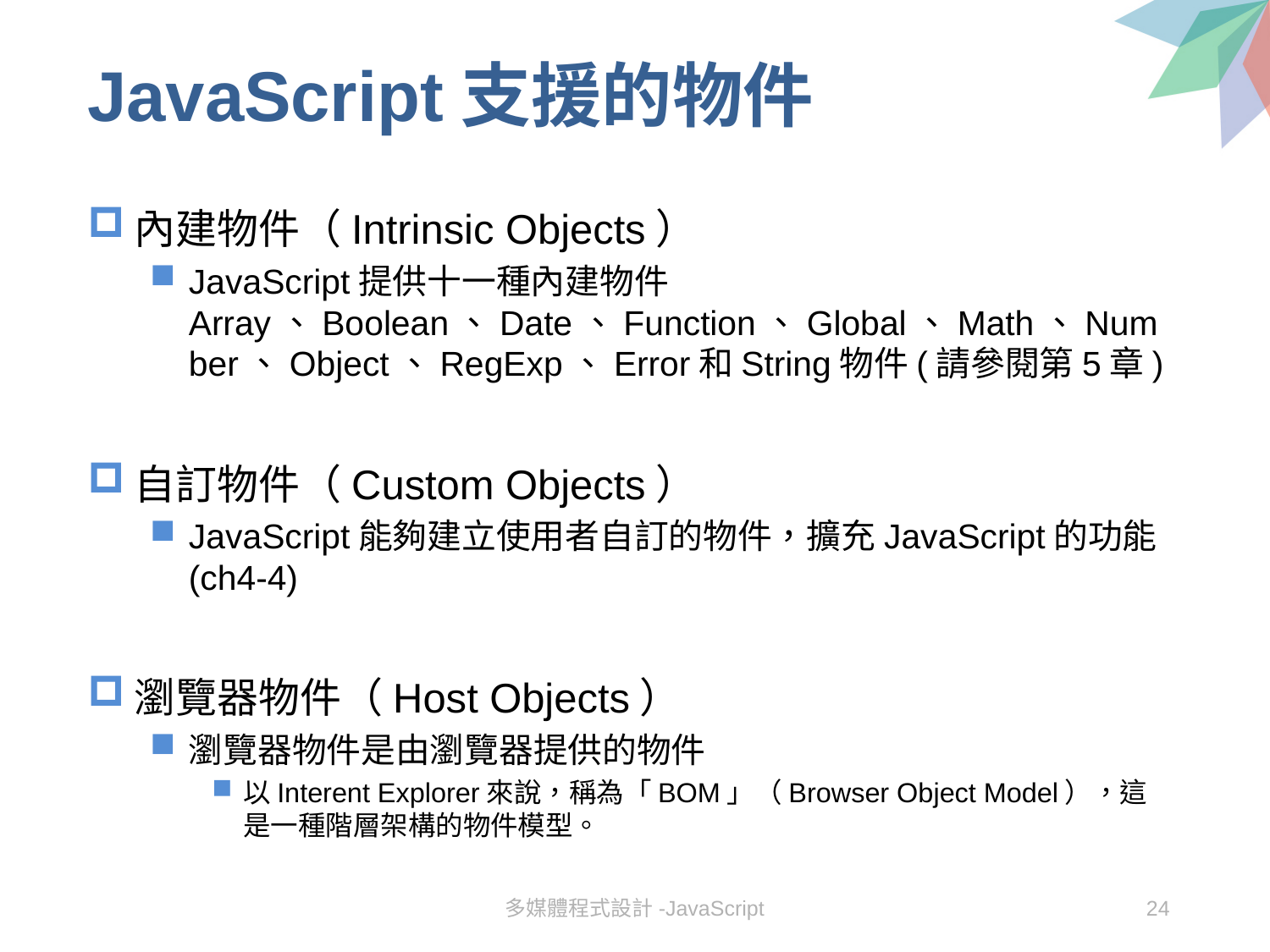

# JavaScript支援的物件
內建物件（Intrinsic Objects）
JavaScript提供十一種內建物件Array、Boolean、Date、Function、Global、Math、Number、Object、RegExp、Error和String物件(請參閱第5章)

自訂物件（Custom Objects）
JavaScript能夠建立使用者自訂的物件，擴充JavaScript的功能(ch4-4)

瀏覽器物件（Host Objects）
瀏覽器物件是由瀏覽器提供的物件
以Interent Explorer來說，稱為「BOM」（Browser Object Model），這是一種階層架構的物件模型。
多媒體程式設計-JavaScript
24